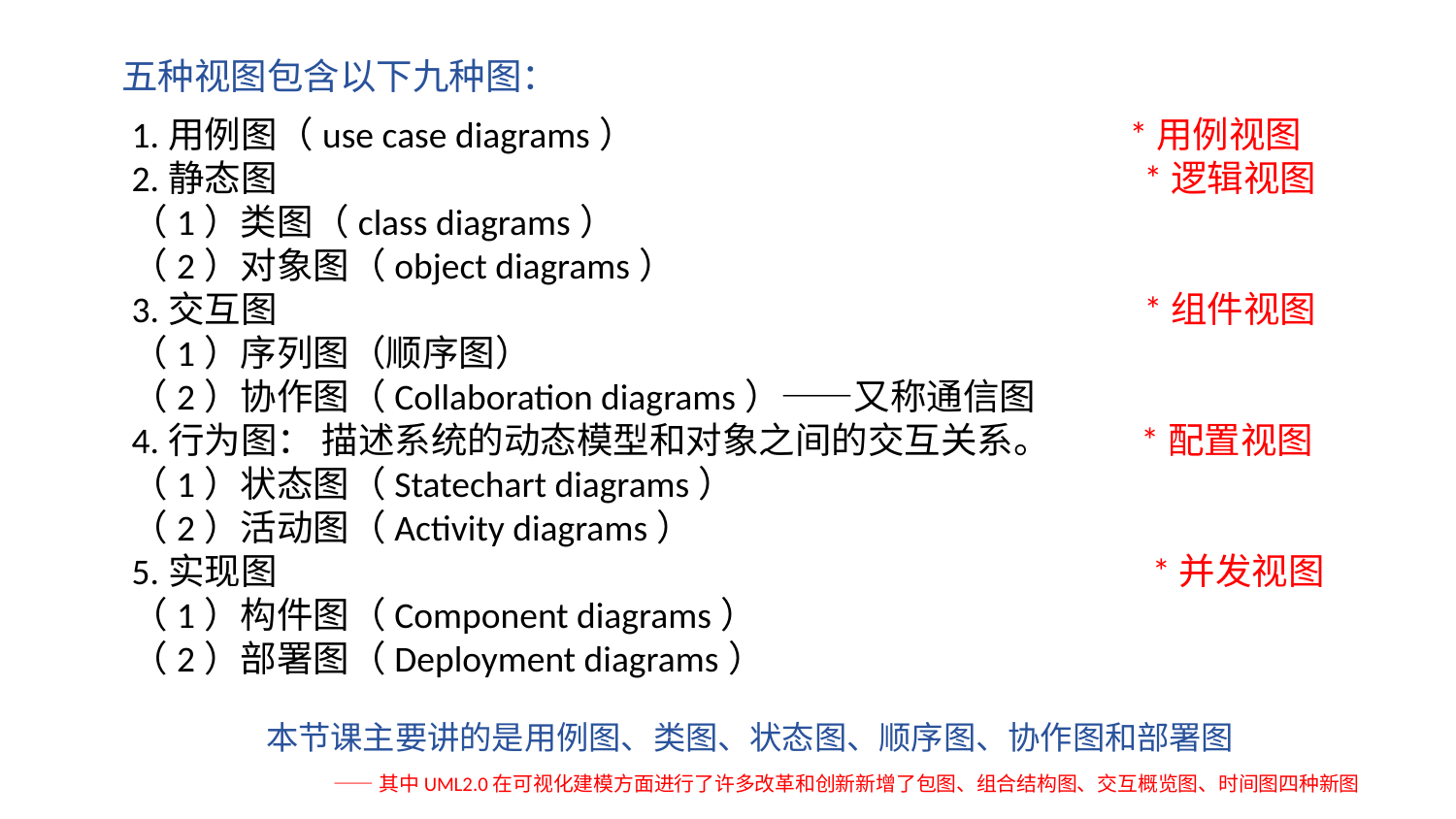

五种视图包含以下九种图：
1.用例图（use case diagrams）                          		              *用例视图
2.静态图                                                                                                        *逻辑视图
（1）类图（class diagrams）
（2）对象图（object diagrams）
3.交互图                                                                                                        *组件视图
（1）序列图（顺序图）
（2）协作图（Collaboration diagrams）——又称通信图
4.行为图： 描述系统的动态模型和对象之间的交互关系。          *配置视图
（1）状态图（Statechart diagrams）
（2）活动图（Activity diagrams）
5.实现图                                                                                                         *并发视图
（1）构件图（Component diagrams）
（2）部署图（Deployment diagrams）
本节课主要讲的是用例图、类图、状态图、顺序图、协作图和部署图

——其中UML2.0在可视化建模方面进行了许多改革和创新新增了包图、组合结构图、交互概览图、时间图四种新图